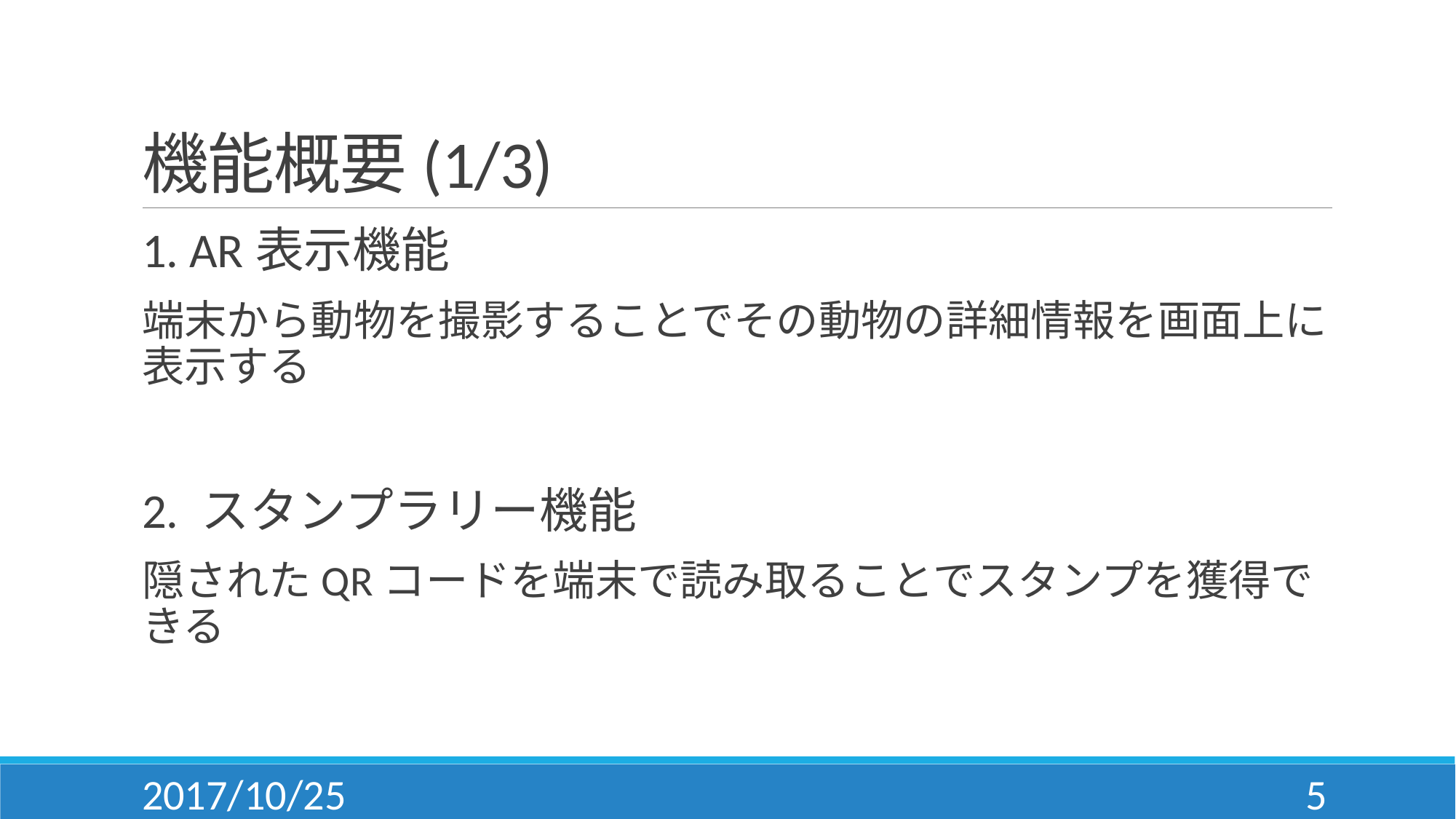

# 機能概要(1/3)
1. AR表示機能
端末から動物を撮影することでその動物の詳細情報を画面上に
表示する

 2. スタンプラリー機能
隠されたQRコードを端末で読み取ることでスタンプを獲得できる
2017/10/25
5